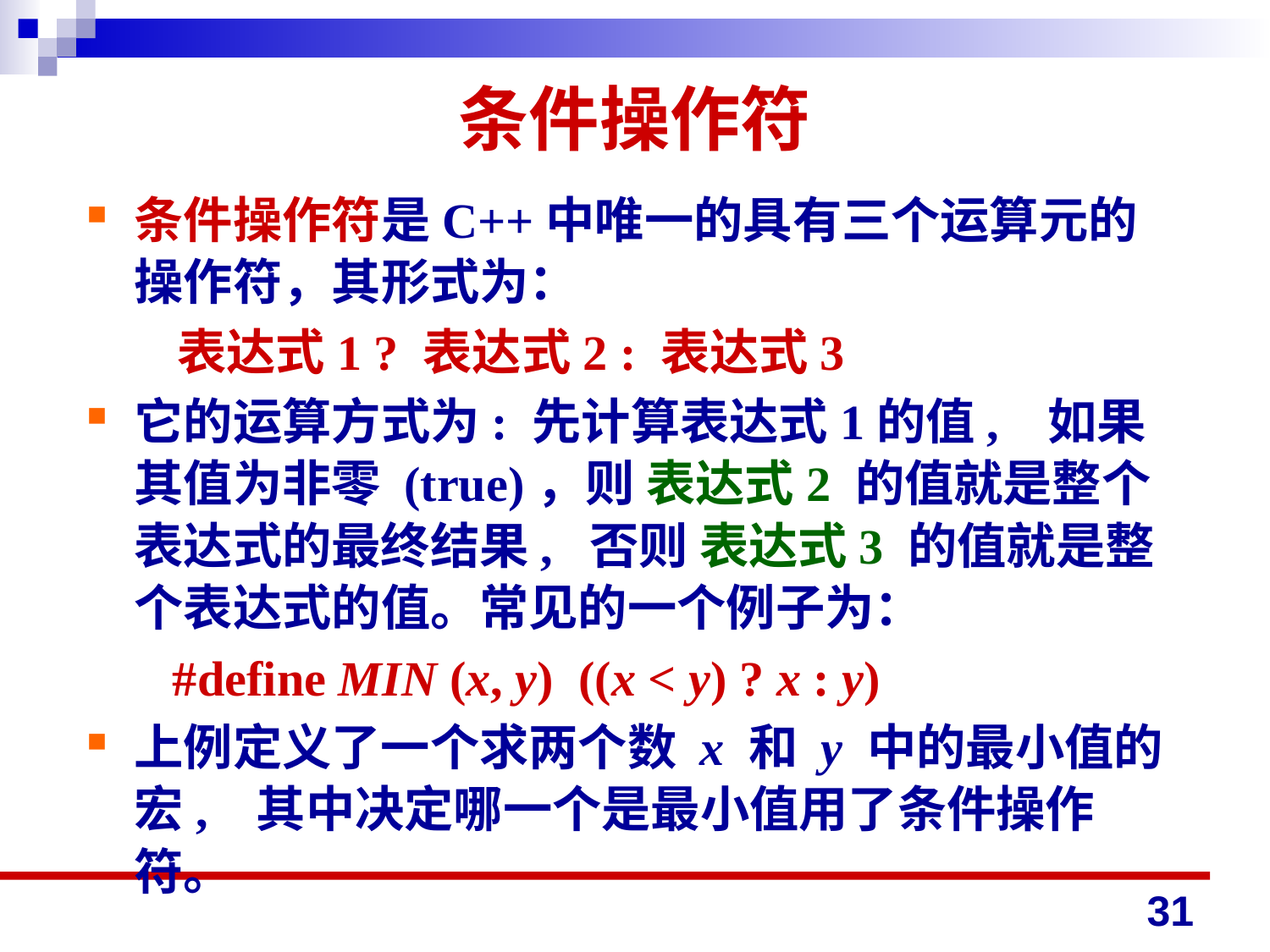

# 条件操作符
条件操作符是C++中唯一的具有三个运算元的操作符，其形式为：
       表达式1 ? 表达式2 : 表达式3
它的运算方式为: 先计算表达式1的值,   如果其值为非零 (true)，则 表达式2 的值就是整个表达式的最终结果,  否则 表达式3 的值就是整个表达式的值。常见的一个例子为：
       #define MIN (x, y)  ((x < y) ? x : y)
上例定义了一个求两个数 x 和 y 中的最小值的宏,   其中决定哪一个是最小值用了条件操作符。
31